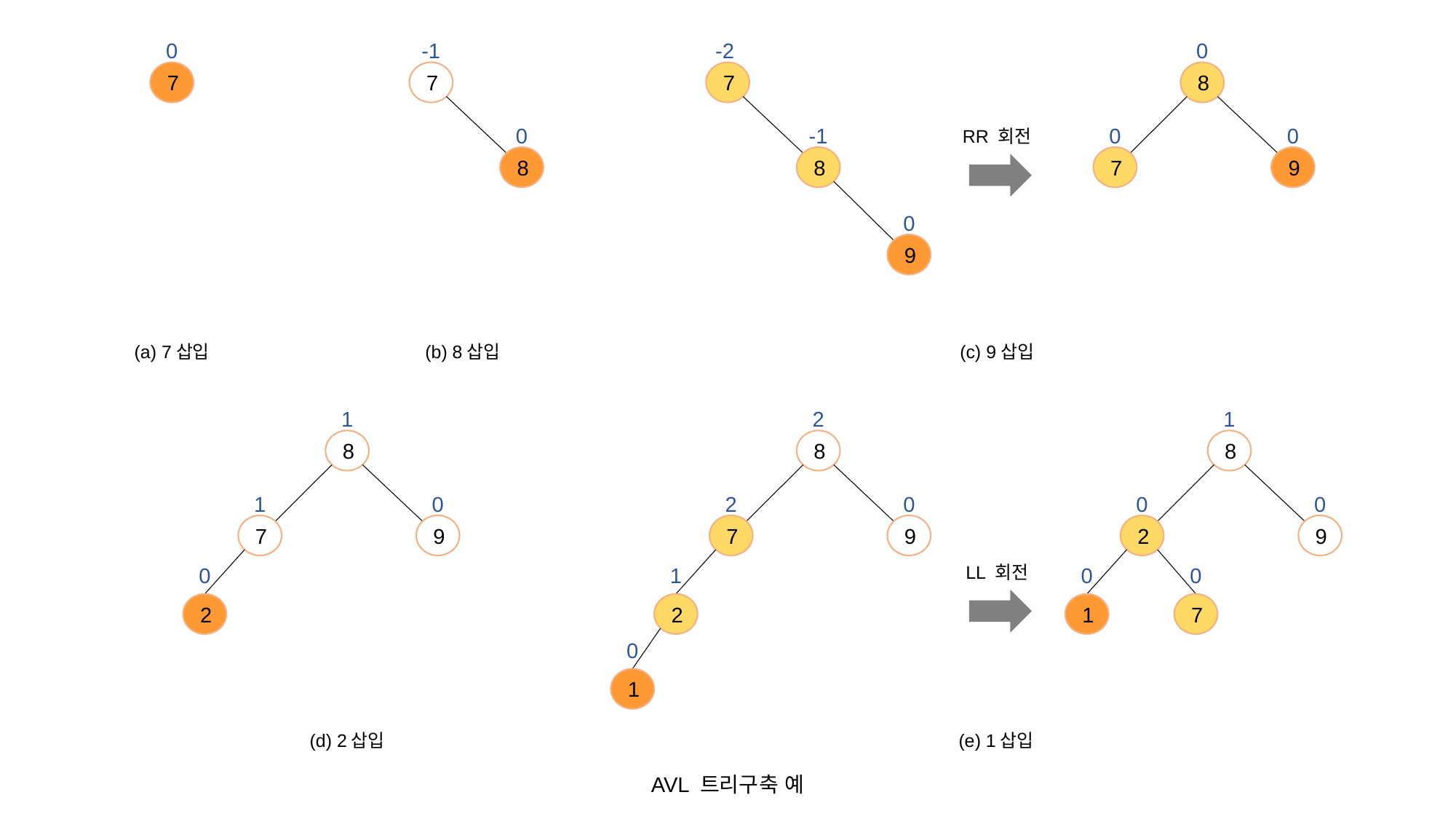

0
-1
-2
0
7
7
7
8
0
-1
0
0
RR 회전
8
8
7
9

0
9
(a) 7삽입
(b) 8삽입
(c) 9삽입
1
2
1
8
8
8
1
0
2
0
0
0
7
9
7
9
2
9
LL 회전
0
1
0
0

2
2
1
7
0
1
(d) 2삽입
(e) 1삽입
AVL 트리구축 예